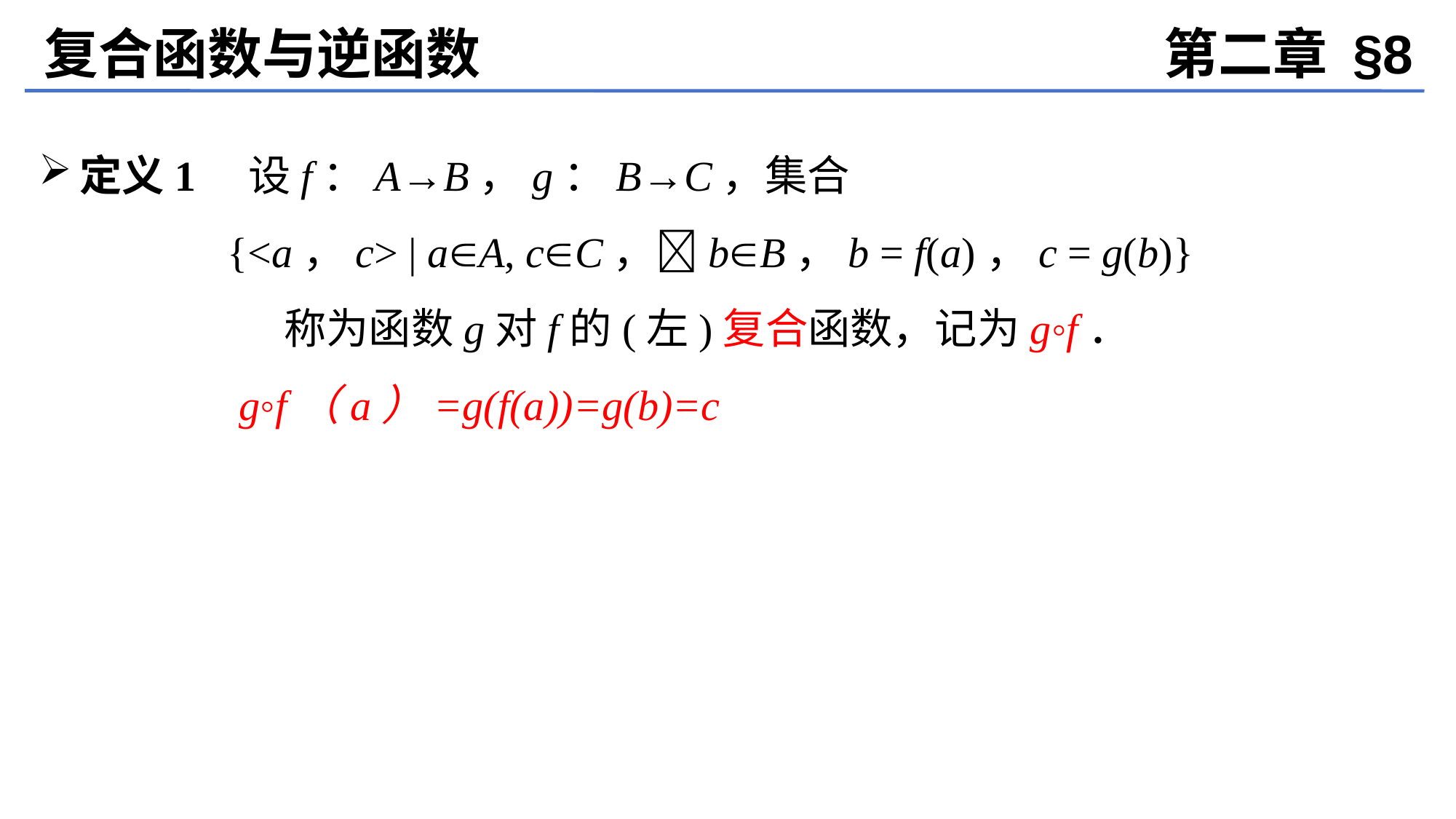

复合函数与逆函数
第二章 §8
定义1　设f：A→B，g：B→C，集合
	              {<a，c> | a∈A, c∈C，∃b∈B，b = f(a)，c = g(b)}
		         称为函数g对f的(左)复合函数，记为g◦f．
                   g◦f（a）=g(f(a))=g(b)=c